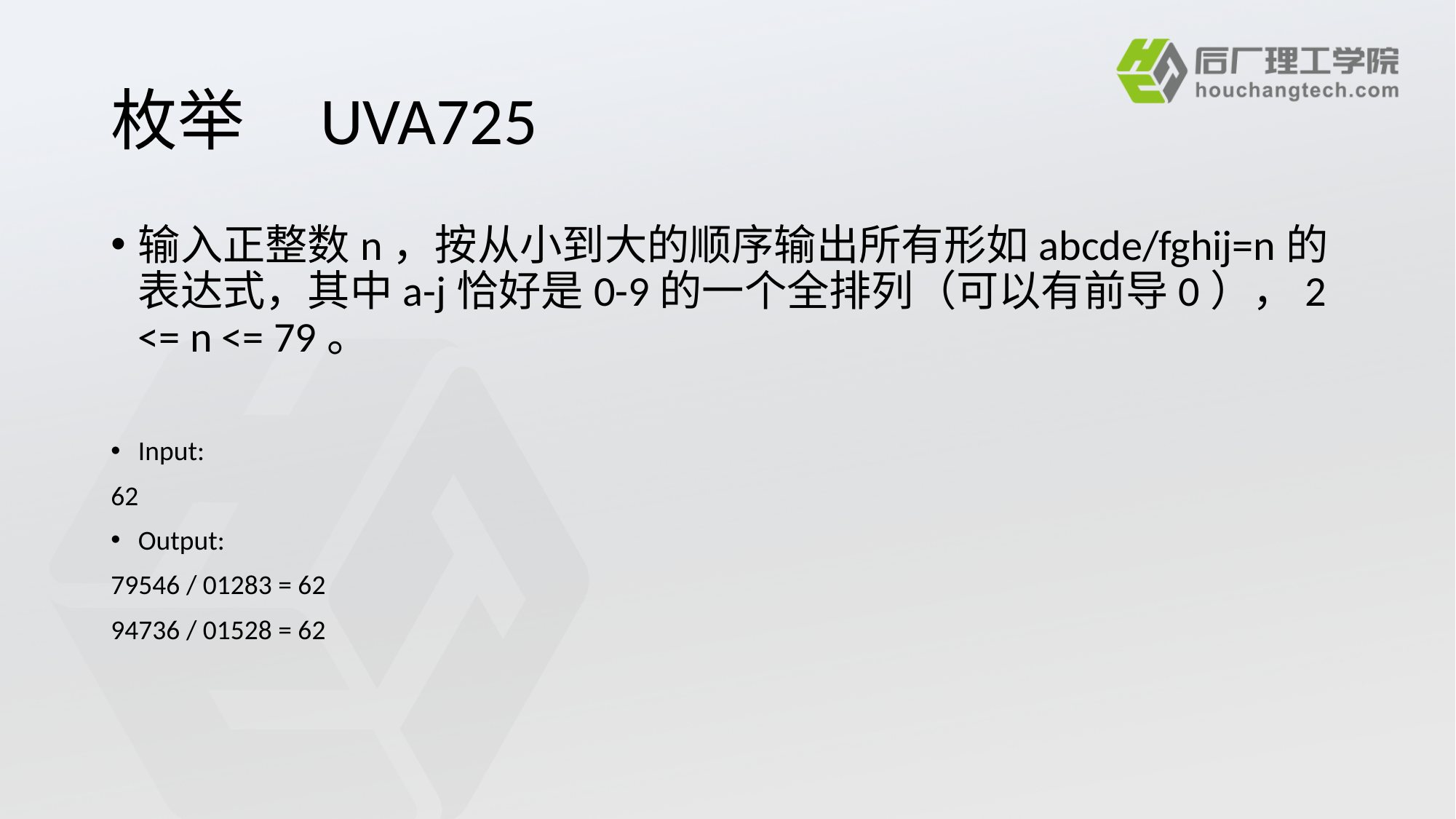

# 枚举    UVA725
输入正整数n，按从小到大的顺序输出所有形如abcde/fghij=n的表达式，其中a-j恰好是0-9的一个全排列（可以有前导0），2 <= n <= 79。

Input:
62
Output:
79546 / 01283 = 62
94736 / 01528 = 62